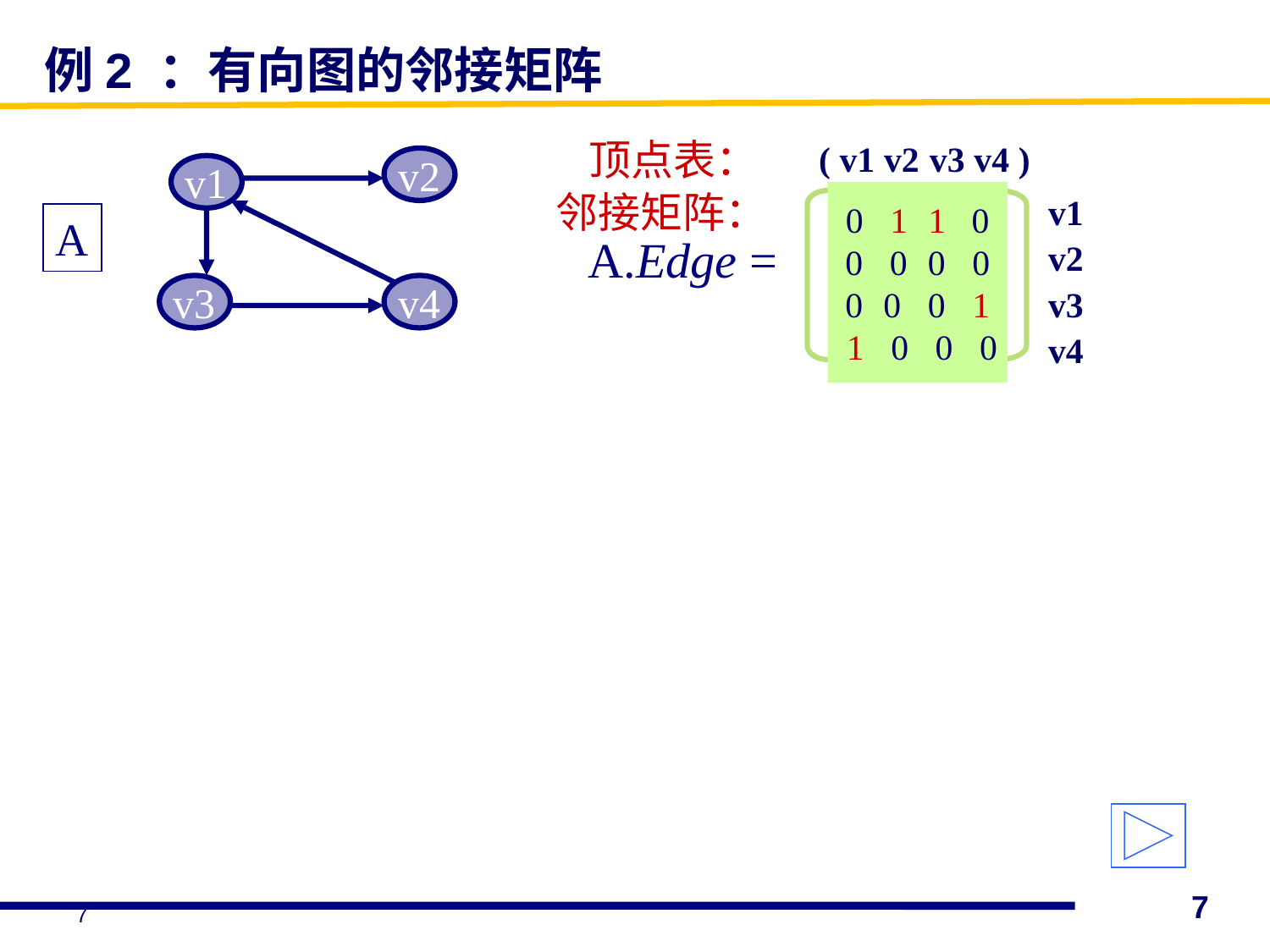

例2 ：有向图的邻接矩阵
顶点表：
( v1 v2  v3 v4 )
v2
v1

A

v3
v4

邻接矩阵：
0   0    0     0
   0   0    0   0
  0    0   0   0
  0   0   0   0
v1
v2
v3
v4
0   1    1     0
   0   0    0   0
  0    0   0   1
   1   0   0   0

A.Edge =

7
7